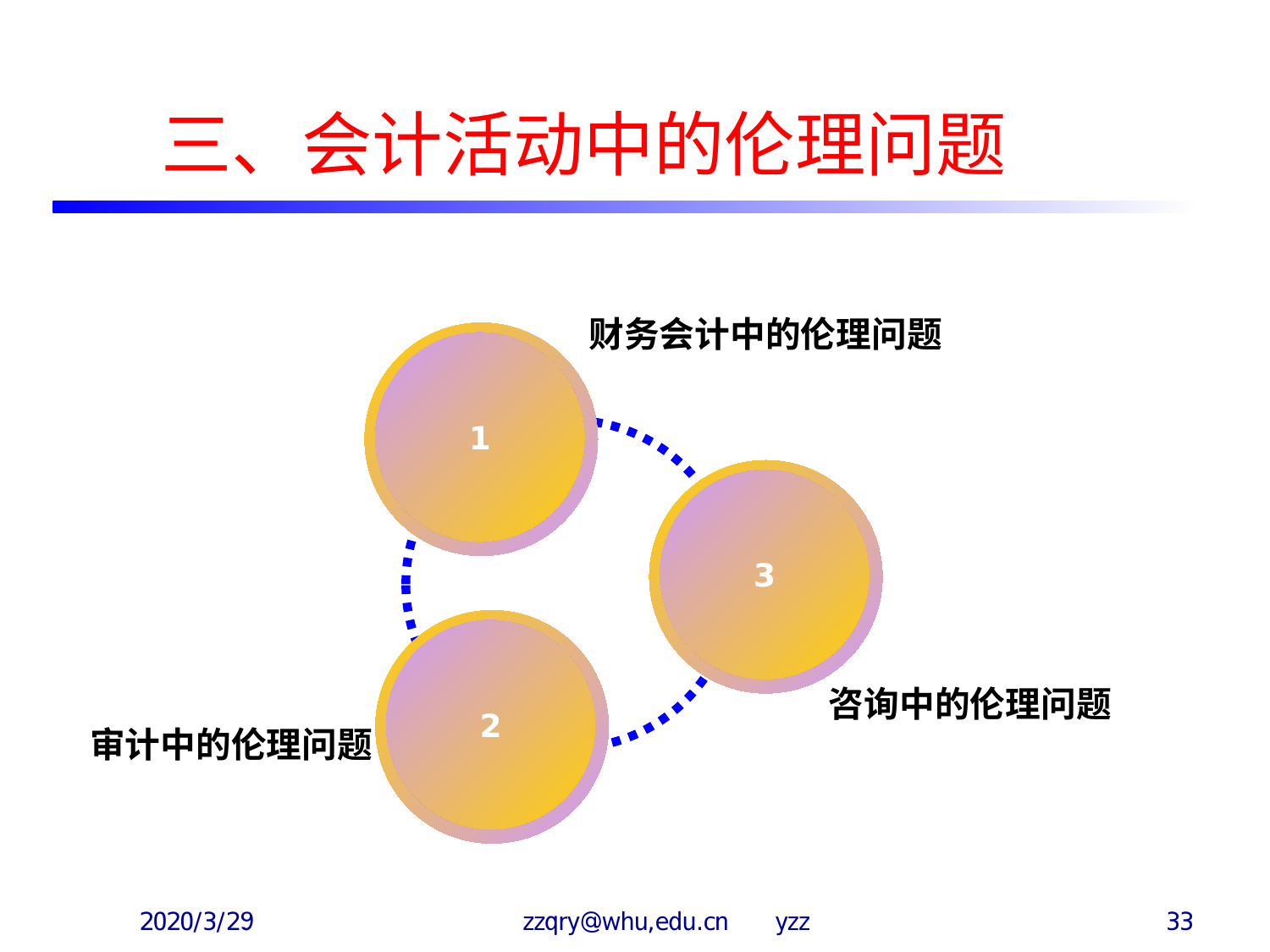

三、会计活动中的伦理问题
财务会计中的伦理问题

1

3

2
咨询中的伦理问题

审计中的伦理问题
2020/3/29
zzqry@whu,edu.cn      yzz
33